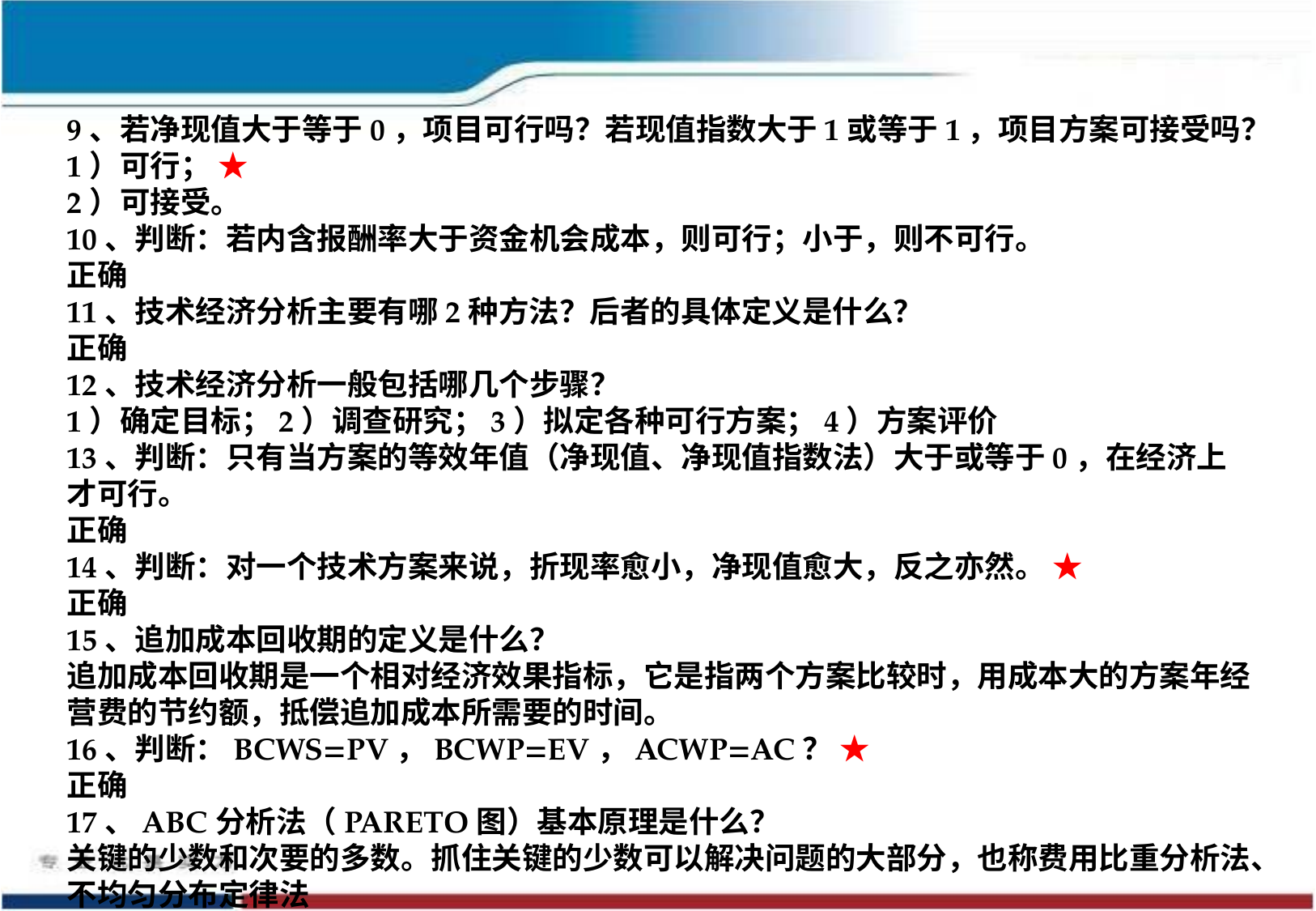

9、若净现值大于等于0，项目可行吗？若现值指数大于1或等于1，项目方案可接受吗？
1）可行； ★
2）可接受。
10、判断：若内含报酬率大于资金机会成本，则可行；小于，则不可行。
正确
11、技术经济分析主要有哪2种方法？后者的具体定义是什么？
正确
12、技术经济分析一般包括哪几个步骤？
1）确定目标；2）调查研究；3）拟定各种可行方案；4）方案评价
13、判断：只有当方案的等效年值（净现值、净现值指数法）大于或等于0，在经济上才可行。
正确
14、判断：对一个技术方案来说，折现率愈小，净现值愈大，反之亦然。 ★
正确
15、追加成本回收期的定义是什么？
追加成本回收期是一个相对经济效果指标，它是指两个方案比较时，用成本大的方案年经营费的节约额，抵偿追加成本所需要的时间。
16、判断：BCWS=PV，BCWP=EV，ACWP=AC？ ★
正确
17、ABC分析法（PARETO图）基本原理是什么？
关键的少数和次要的多数。抓住关键的少数可以解决问题的大部分，也称费用比重分析法、不均匀分布定律法